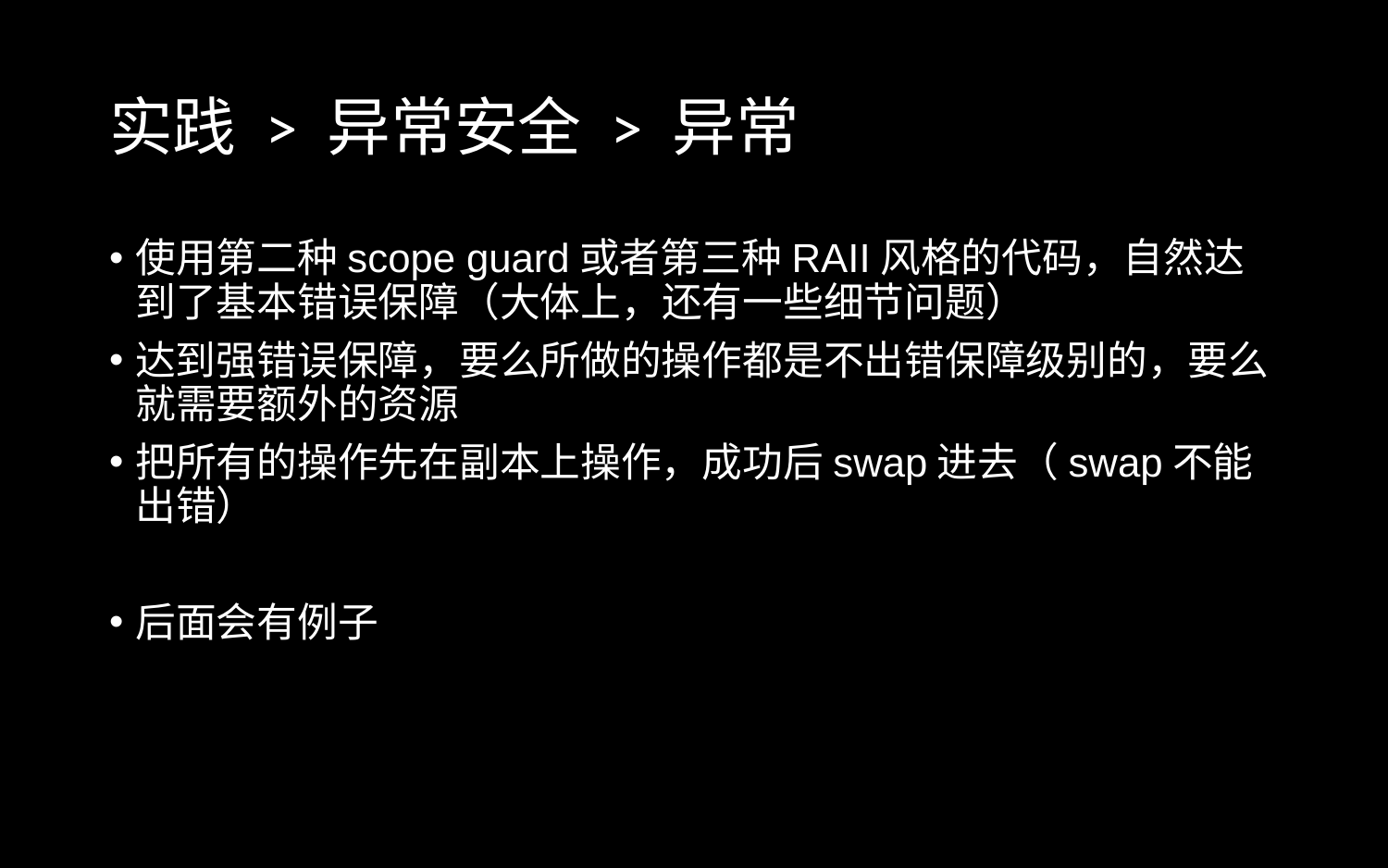

# 实践 > 异常安全 > 异常
使用第二种scope guard或者第三种RAII风格的代码，自然达到了基本错误保障（大体上，还有一些细节问题）
达到强错误保障，要么所做的操作都是不出错保障级别的，要么就需要额外的资源
把所有的操作先在副本上操作，成功后swap进去（swap不能出错）

后面会有例子